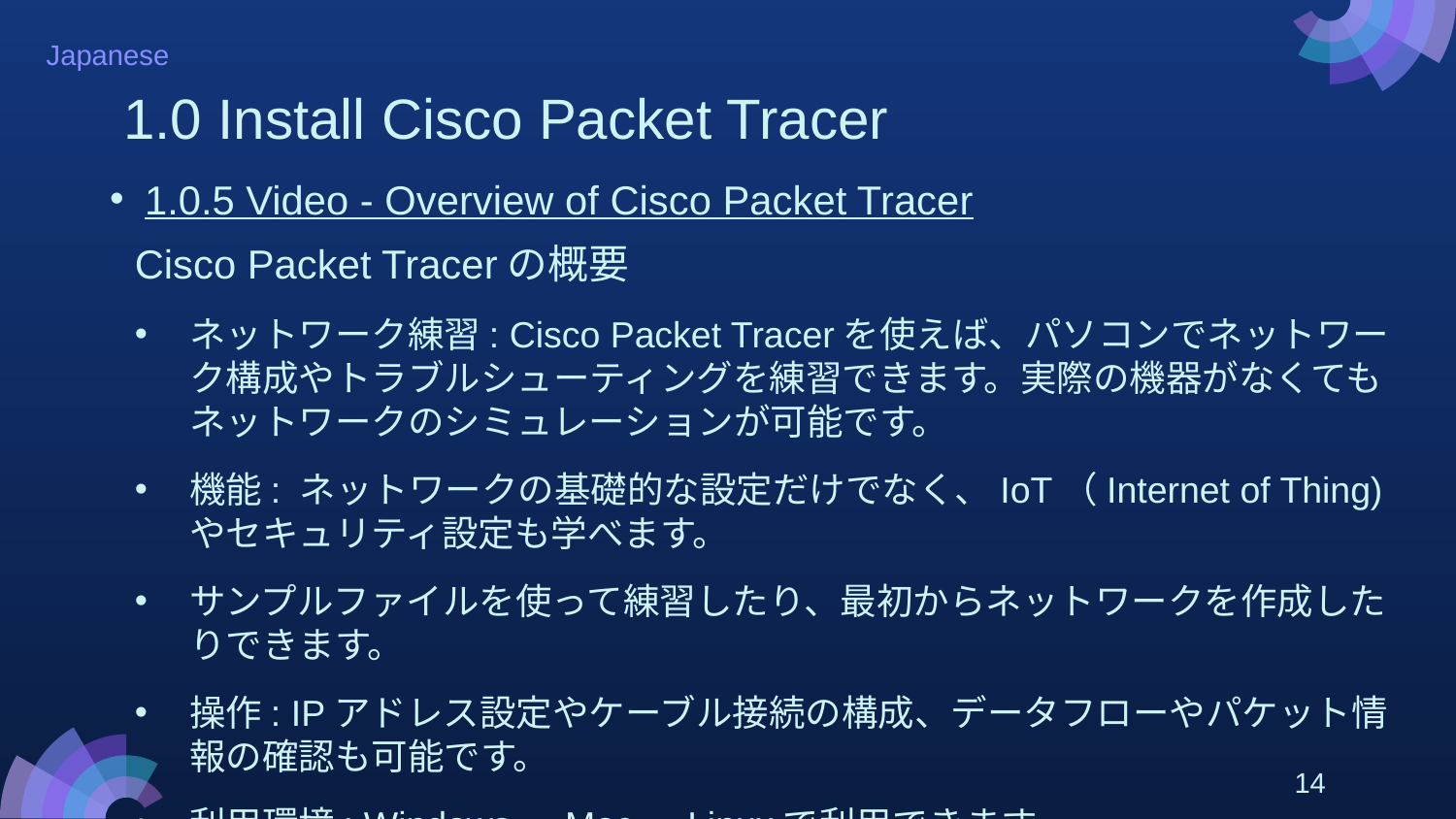

# 1.0 Install Cisco Packet Tracer
1.0.5 Video - Overview of Cisco Packet Tracer
Cisco Packet Tracerの概要
ネットワーク練習: Cisco Packet Tracerを使えば、パソコンでネットワーク構成やトラブルシューティングを練習できます。実際の機器がなくてもネットワークのシミュレーションが可能です。
機能: ネットワークの基礎的な設定だけでなく、IoT（Internet of Thing)やセキュリティ設定も学べます。
サンプルファイルを使って練習したり、最初からネットワークを作成したりできます。
操作: IPアドレス設定やケーブル接続の構成、データフローやパケット情報の確認も可能です。
利用環境: Windows、Mac、Linuxで利用できます。
14